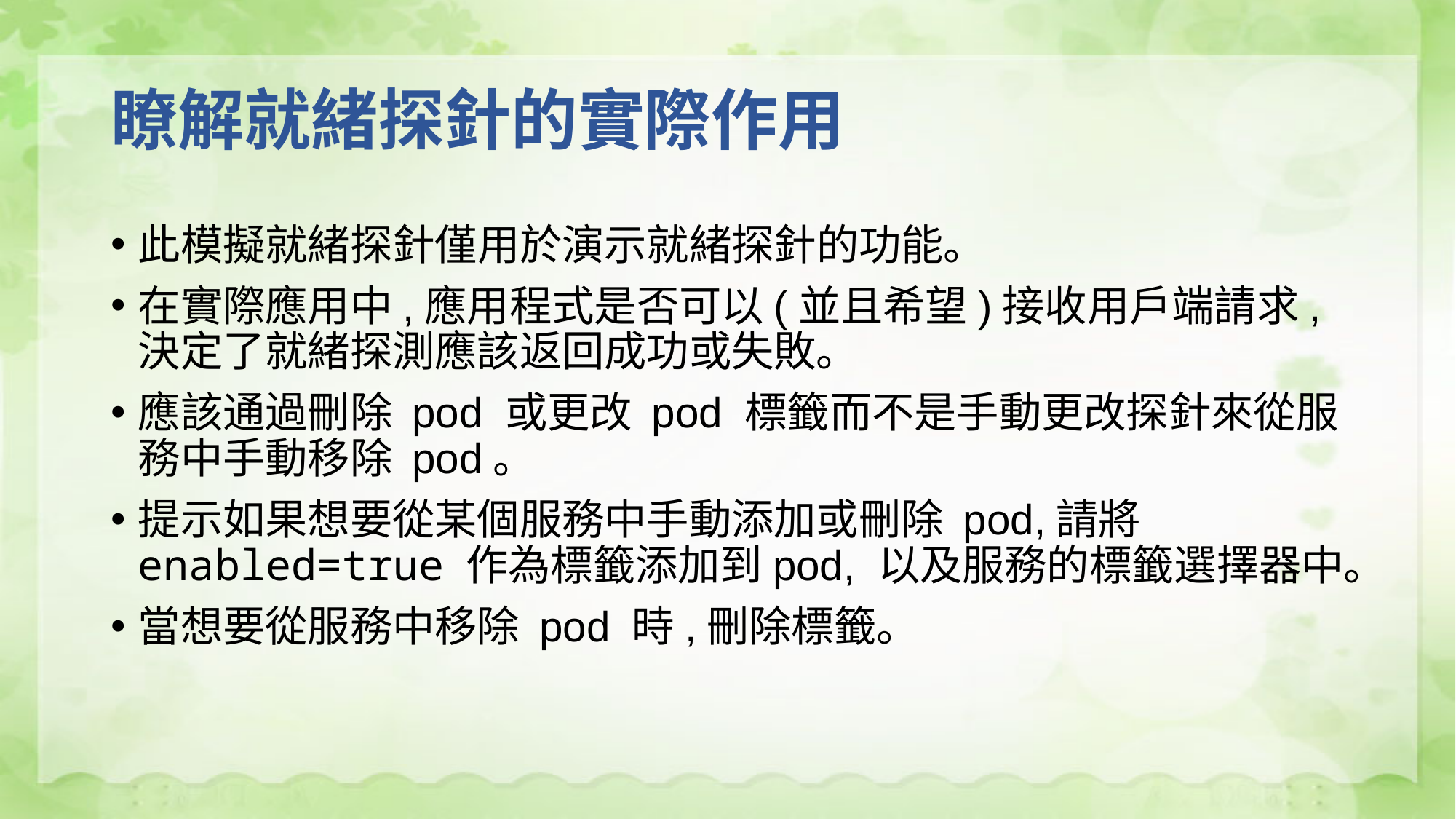

# 瞭解就緒探針的實際作用
此模擬就緒探針僅用於演示就緒探針的功能。
在實際應用中,應用程式是否可以(並且希望)接收用戶端請求,決定了就緒探測應該返回成功或失敗。
應該通過刪除 pod 或更改 pod 標籤而不是手動更改探針來從服務中手動移除 pod。
提示如果想要從某個服務中手動添加或刪除 pod,請將 enabled=true 作為標籤添加到pod, 以及服務的標籤選擇器中。
當想要從服務中移除 pod 時,刪除標籤。